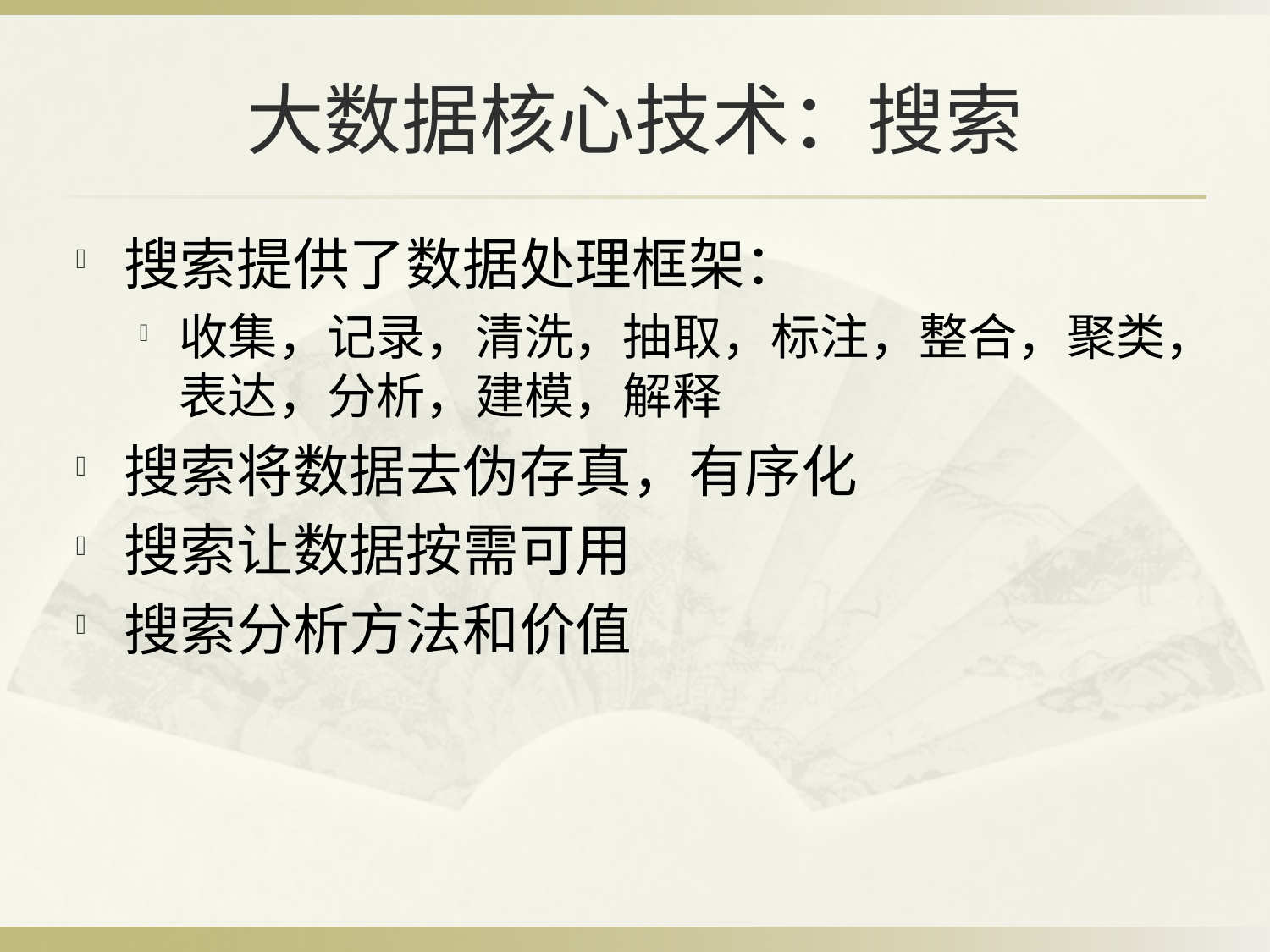

# 大数据核心技术：搜索
搜索提供了数据处理框架：
收集，记录，清洗，抽取，标注，整合，聚类，表达，分析，建模，解释
搜索将数据去伪存真，有序化
搜索让数据按需可用
搜索分析方法和价值